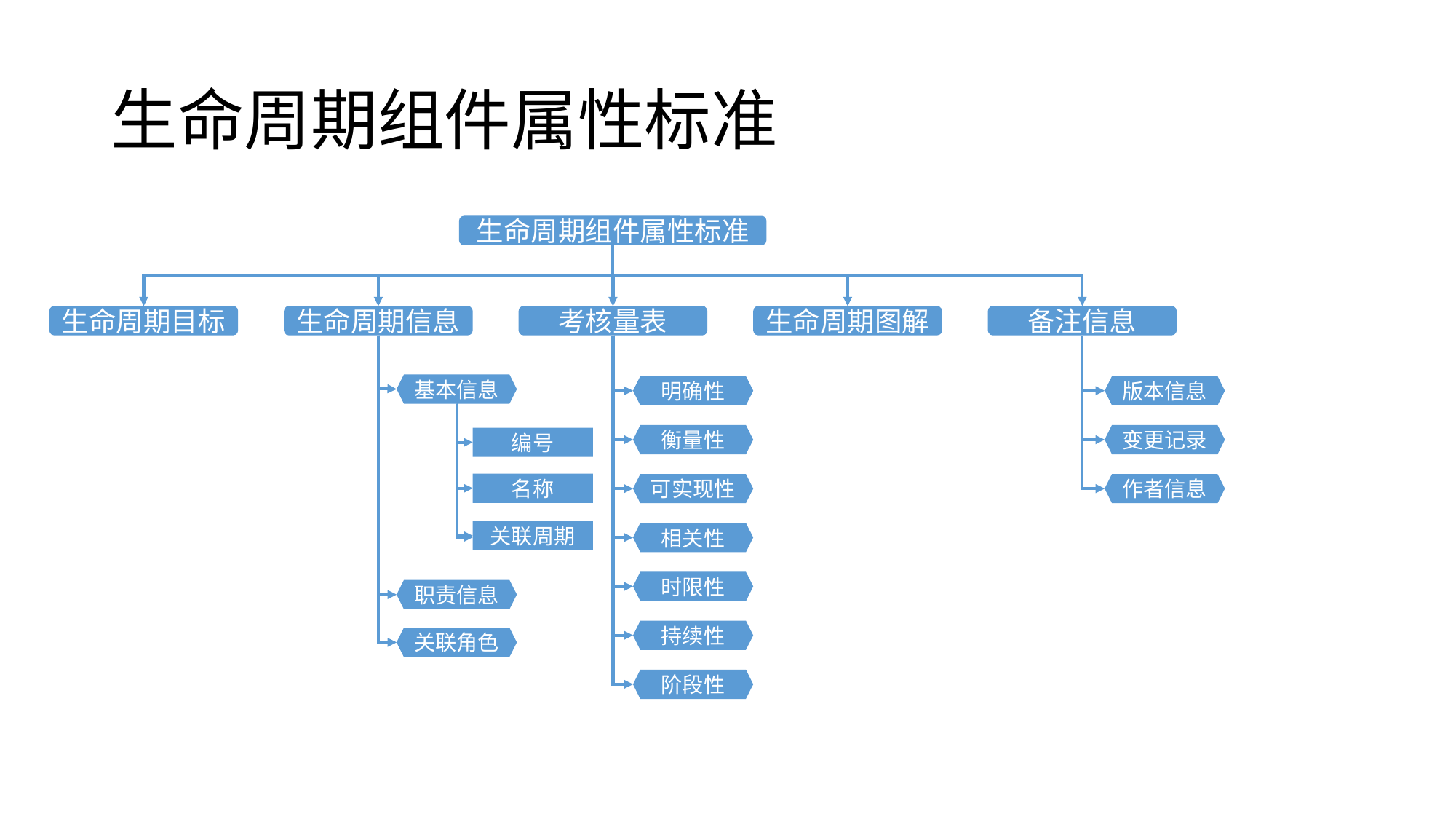

# 生命周期组件属性标准
生命周期组件属性标准
生命周期目标
生命周期信息
考核量表
生命周期图解
备注信息
基本信息
明确性
版本信息
衡量性
变更记录
编号
名称
可实现性
作者信息
关联周期
相关性
时限性
职责信息
持续性
关联角色
阶段性